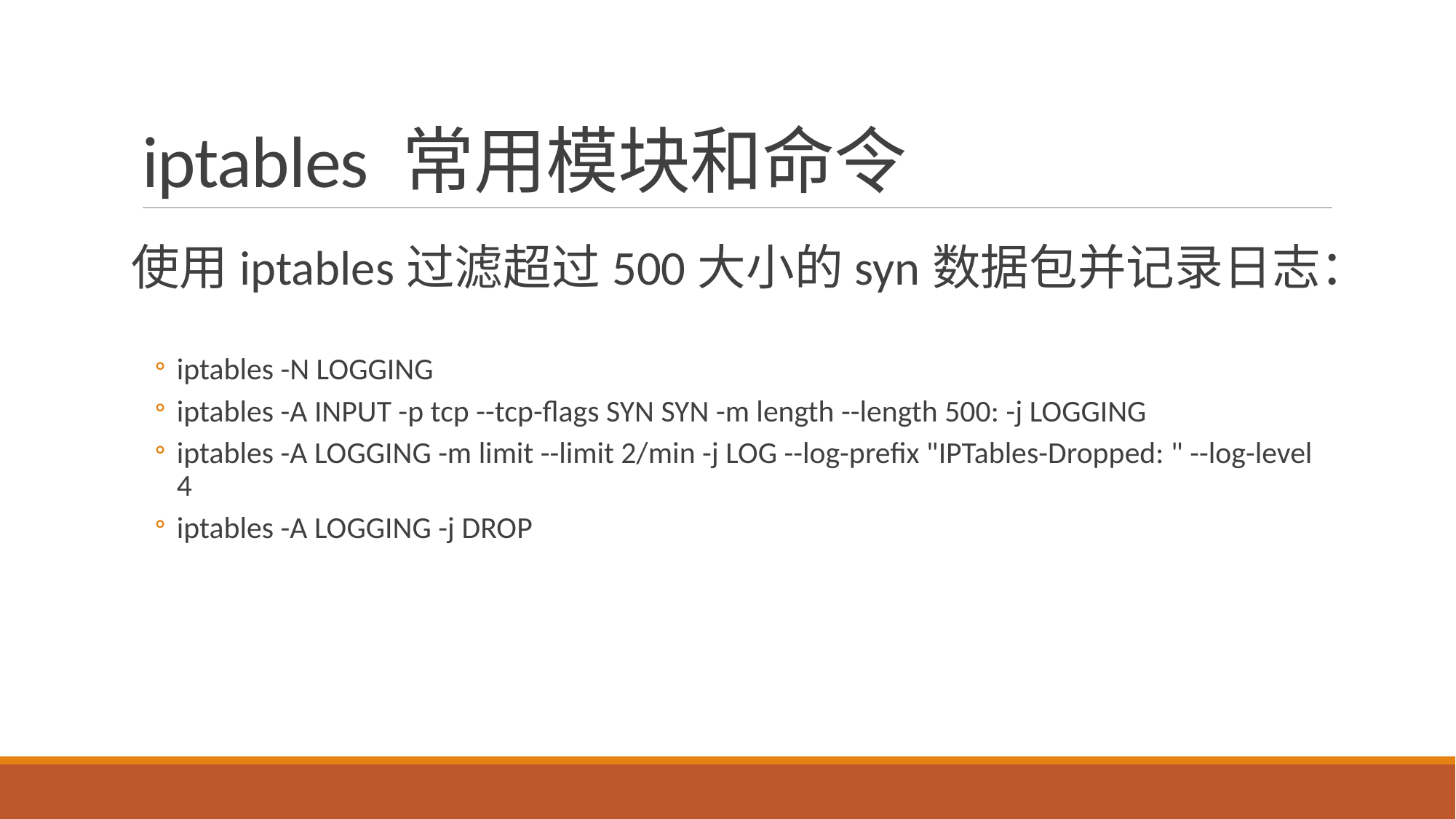

# iptables 常用模块和命令
使用iptables过滤超过500大小的syn数据包并记录日志：
iptables -N LOGGING
iptables -A INPUT -p tcp --tcp-flags SYN SYN -m length --length 500: -j LOGGING
iptables -A LOGGING -m limit --limit 2/min -j LOG --log-prefix "IPTables-Dropped: " --log-level 4
iptables -A LOGGING -j DROP